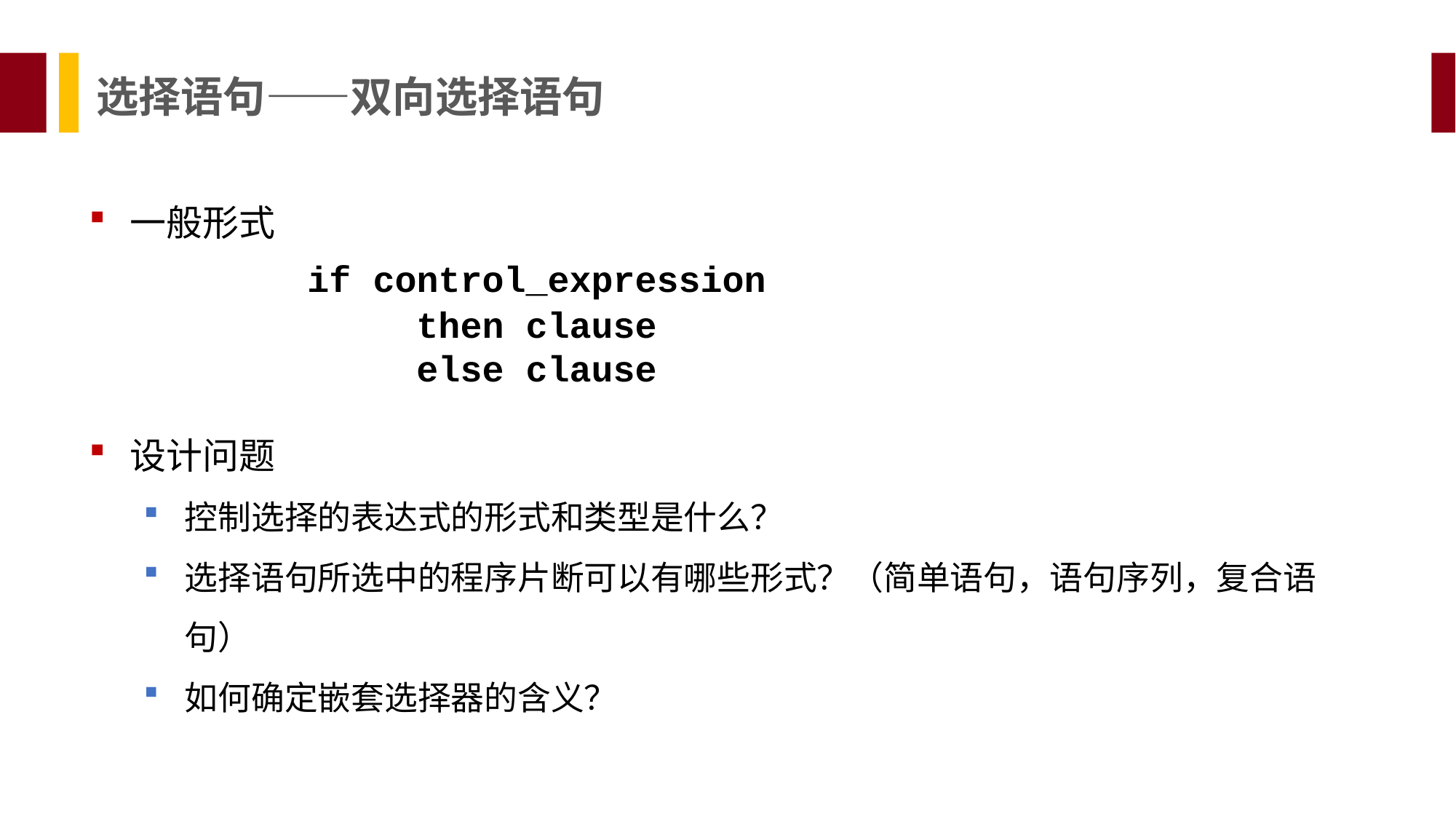

选择语句——双向选择语句
一般形式
		if control_expression
			then clause
			else clause
设计问题
控制选择的表达式的形式和类型是什么？
选择语句所选中的程序片断可以有哪些形式？（简单语句，语句序列，复合语句）
如何确定嵌套选择器的含义？